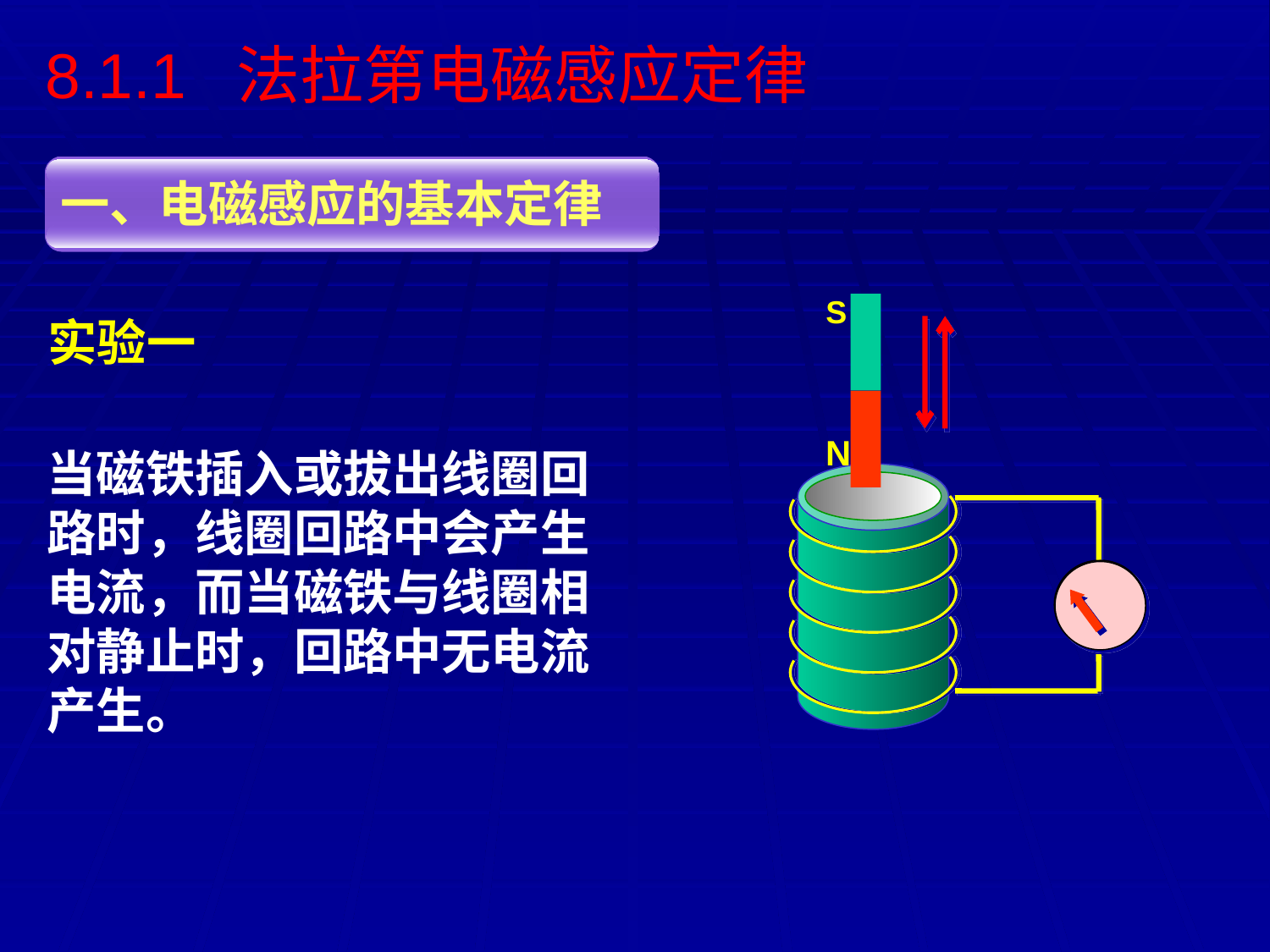

8.1.1  法拉第电磁感应定律

一、电磁感应的基本定律
S

N
实验一

当磁铁插入或拔出线圈回路时，线圈回路中会产生电流，而当磁铁与线圈相对静止时，回路中无电流产生。